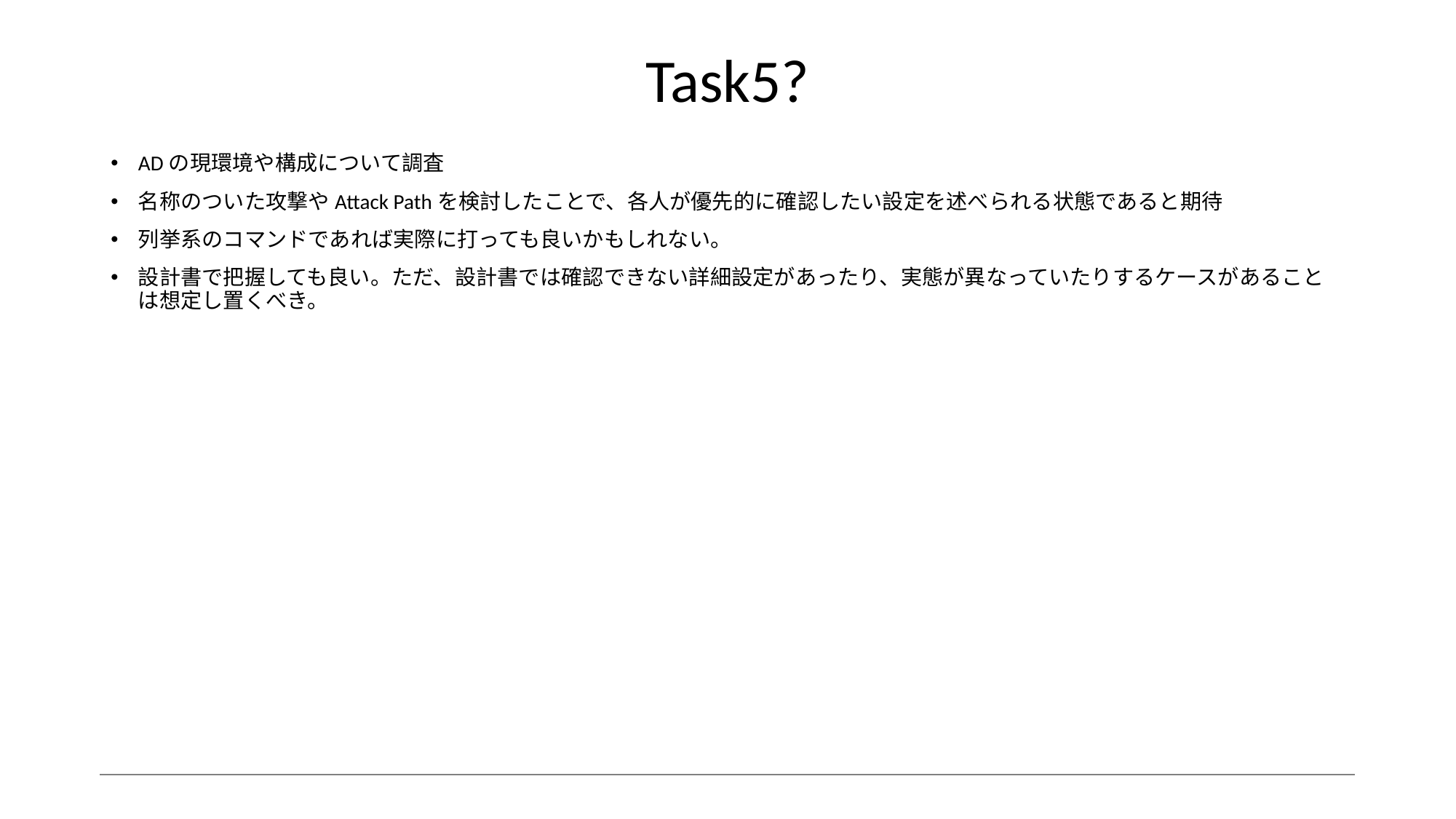

# Task5?
ADの現環境や構成について調査
名称のついた攻撃やAttack Pathを検討したことで、各人が優先的に確認したい設定を述べられる状態であると期待
列挙系のコマンドであれば実際に打っても良いかもしれない。
設計書で把握しても良い。ただ、設計書では確認できない詳細設定があったり、実態が異なっていたりするケースがあることは想定し置くべき。